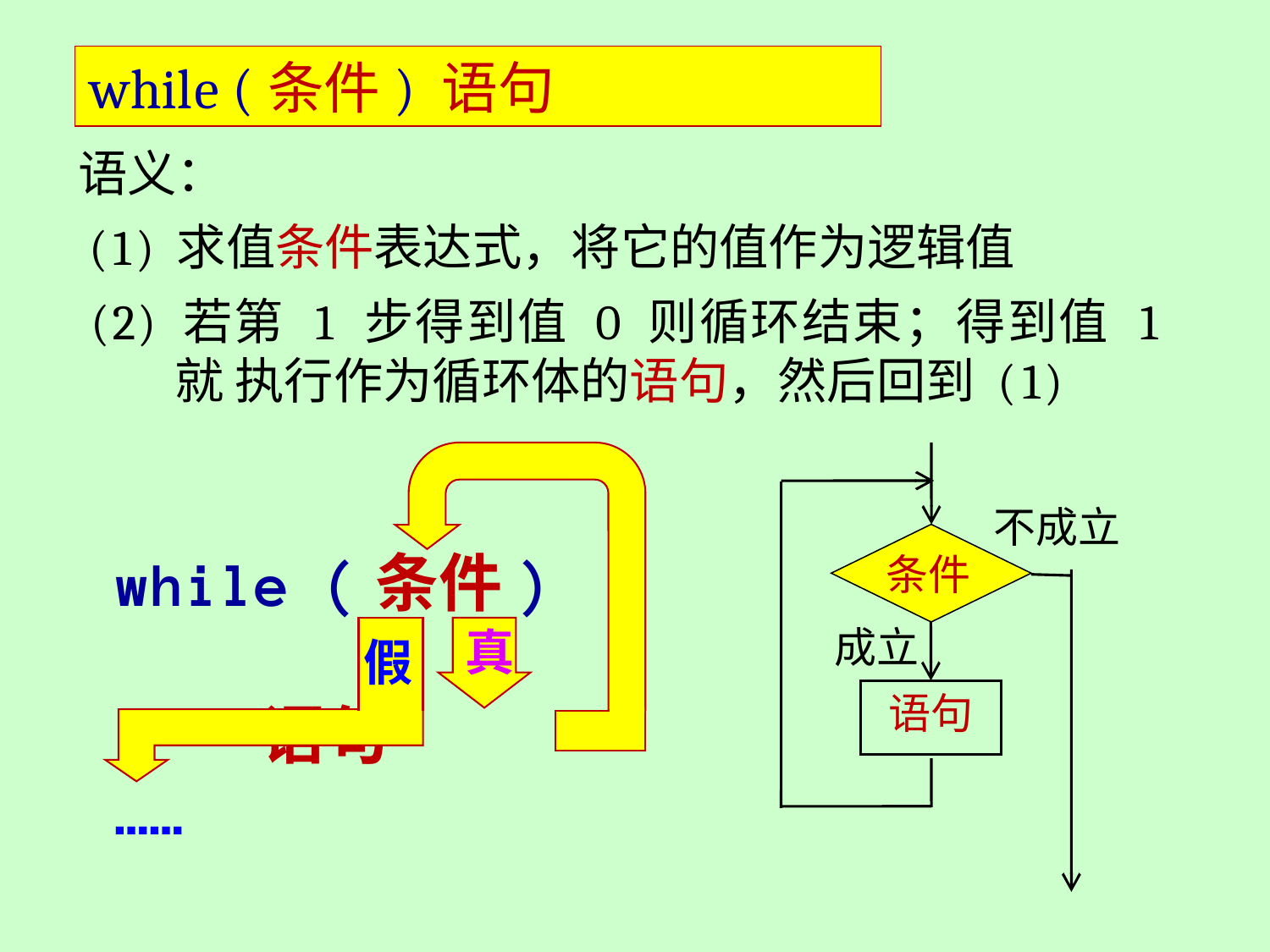

while (条件) 语句
语义：
 (1) 求值条件表达式，将它的值作为逻辑值
 (2) 若第 1 步得到值 0 则循环结束；得到值 1 就 执行作为循环体的语句，然后回到 (1)

不成立
条件
while (条件)

         语句
……

成立
| 假 |
| --- |
真

语句

42